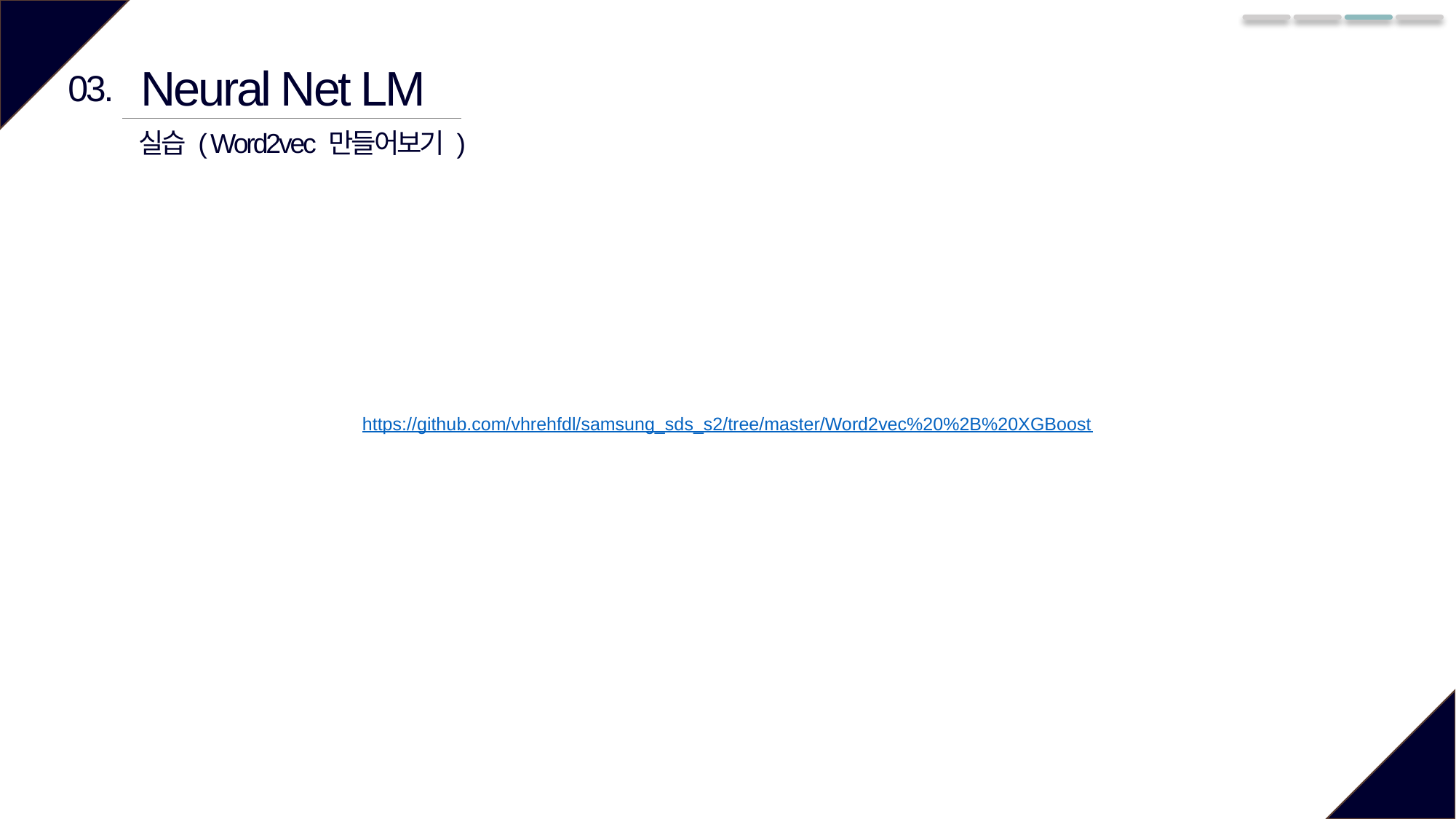

Neural Net LM

03.
실습 ( Word2vec 만들어보기 )
https://github.com/vhrehfdl/samsung_sds_s2/tree/master/Word2vec%20%2B%20XGBoost